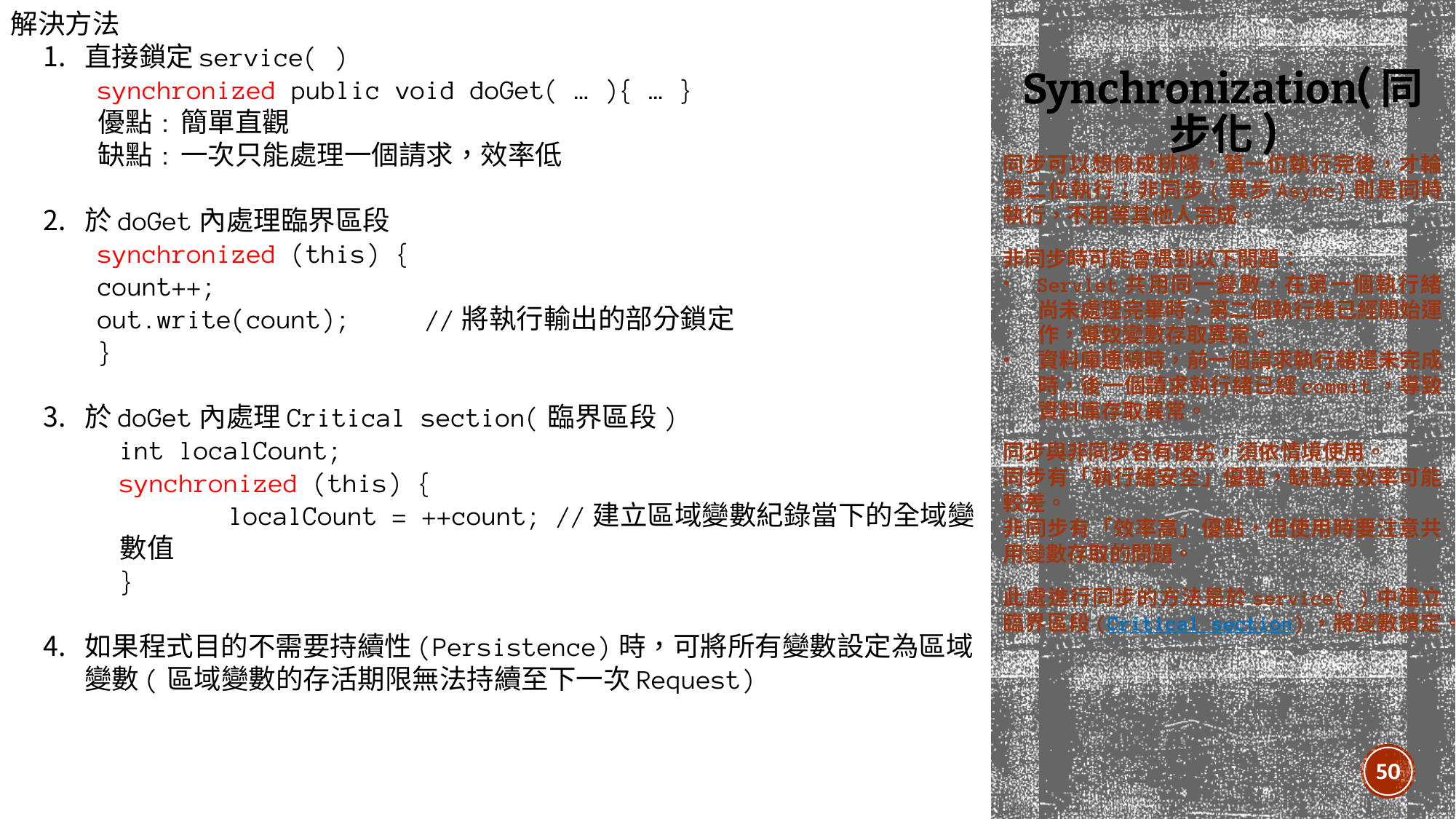

解決方法
直接鎖定service( )
synchronized public void doGet( … ){ … }
優點:簡單直觀
缺點:一次只能處理一個請求，效率低

於doGet內處理臨界區段
synchronized (this) {
count++;
out.write(count);	//將執行輸出的部分鎖定
}

於doGet內處理Critical section(臨界區段)
int localCount;
synchronized (this) {
	localCount = ++count;	//建立區域變數紀錄當下的全域變數值
}

如果程式目的不需要持續性(Persistence)時，可將所有變數設定為區域變數(區域變數的存活期限無法持續至下一次Request)
Synchronization(同步化)
同步可以想像成排隊，第一位執行完後，才輪第二位執行；非同步(異步Async)則是同時執行，不用等其他人完成。
非同步時可能會遇到以下問題：
Servlet共用同一變數，在第一個執行緒尚未處理完畢時，第二個執行緒已經開始運作，導致變數存取異常。
資料庫連線時，前一個請求執行緒還未完成時，後一個請求執行緒已經commit，導致資料庫存取異常。
同步與非同步各有優劣，須依情境使用。
同步有「執行緒安全」優點，缺點是效率可能較差。
非同步有「效率高」優點，但使用時要注意共用變數存取的問題。
此處進行同步的方法是於service( )中建立臨界區段(Critical section)，將變數鎖定。
50